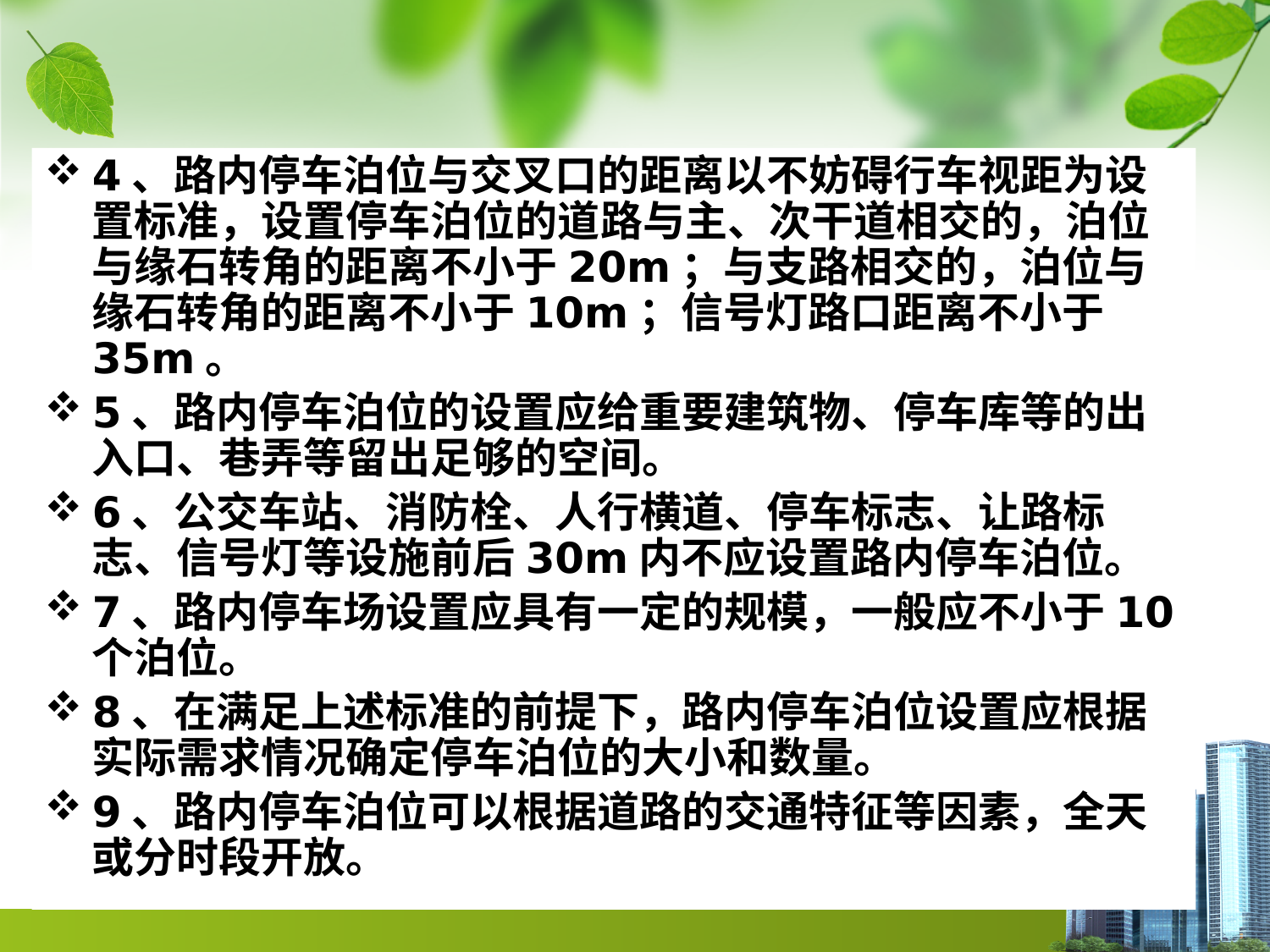

#
4、路内停车泊位与交叉口的距离以不妨碍行车视距为设置标准，设置停车泊位的道路与主、次干道相交的，泊位与缘石转角的距离不小于20m；与支路相交的，泊位与缘石转角的距离不小于10m；信号灯路口距离不小于35m。
5、路内停车泊位的设置应给重要建筑物、停车库等的出入口、巷弄等留出足够的空间。
6、公交车站、消防栓、人行横道、停车标志、让路标志、信号灯等设施前后30m内不应设置路内停车泊位。
7、路内停车场设置应具有一定的规模，一般应不小于10个泊位。
8、在满足上述标准的前提下，路内停车泊位设置应根据实际需求情况确定停车泊位的大小和数量。
9、路内停车泊位可以根据道路的交通特征等因素，全天或分时段开放。